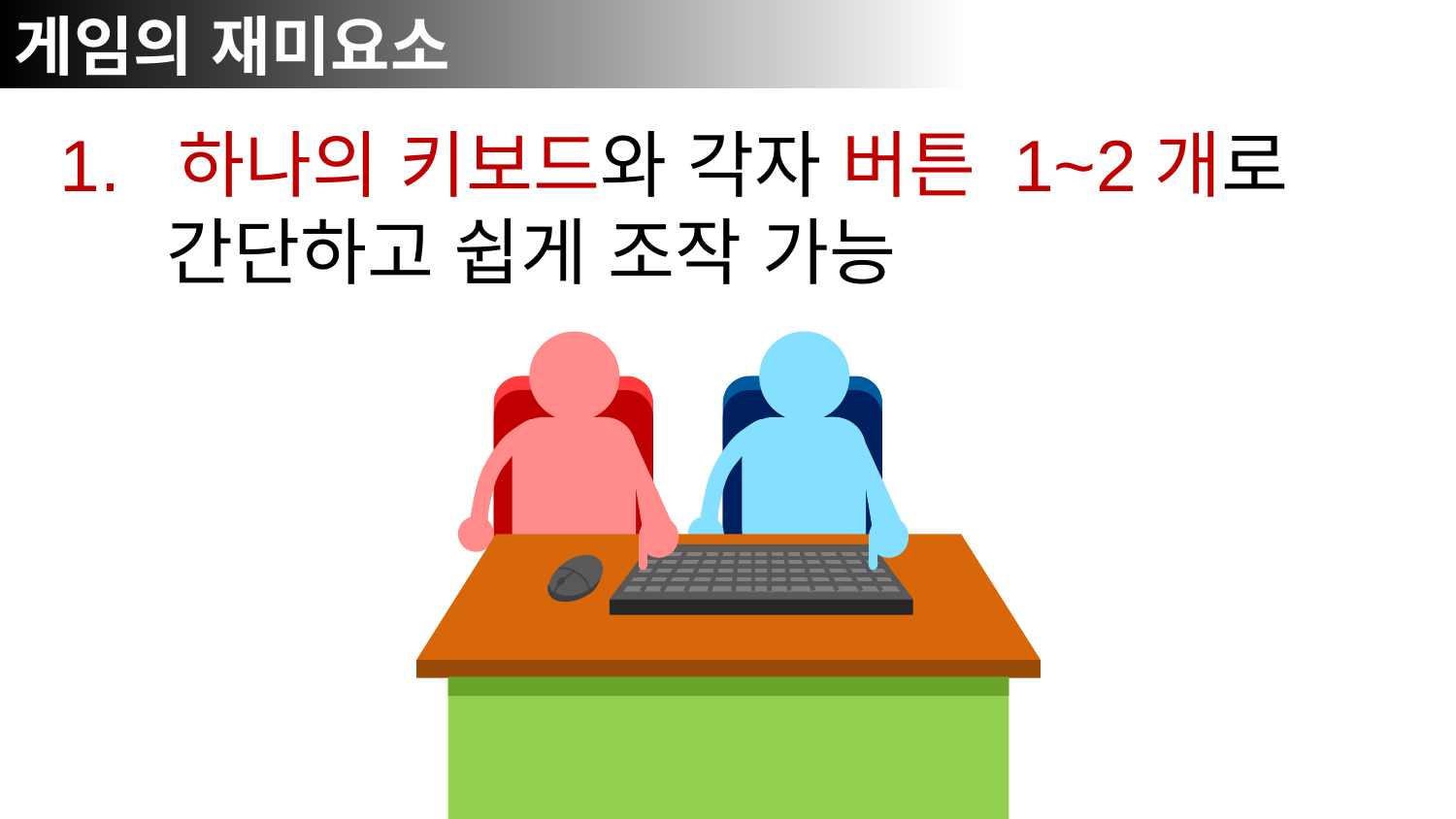

게임의 재미요소
하나의 키보드와 각자 버튼 1~2개로
     간단하고 쉽게 조작 가능